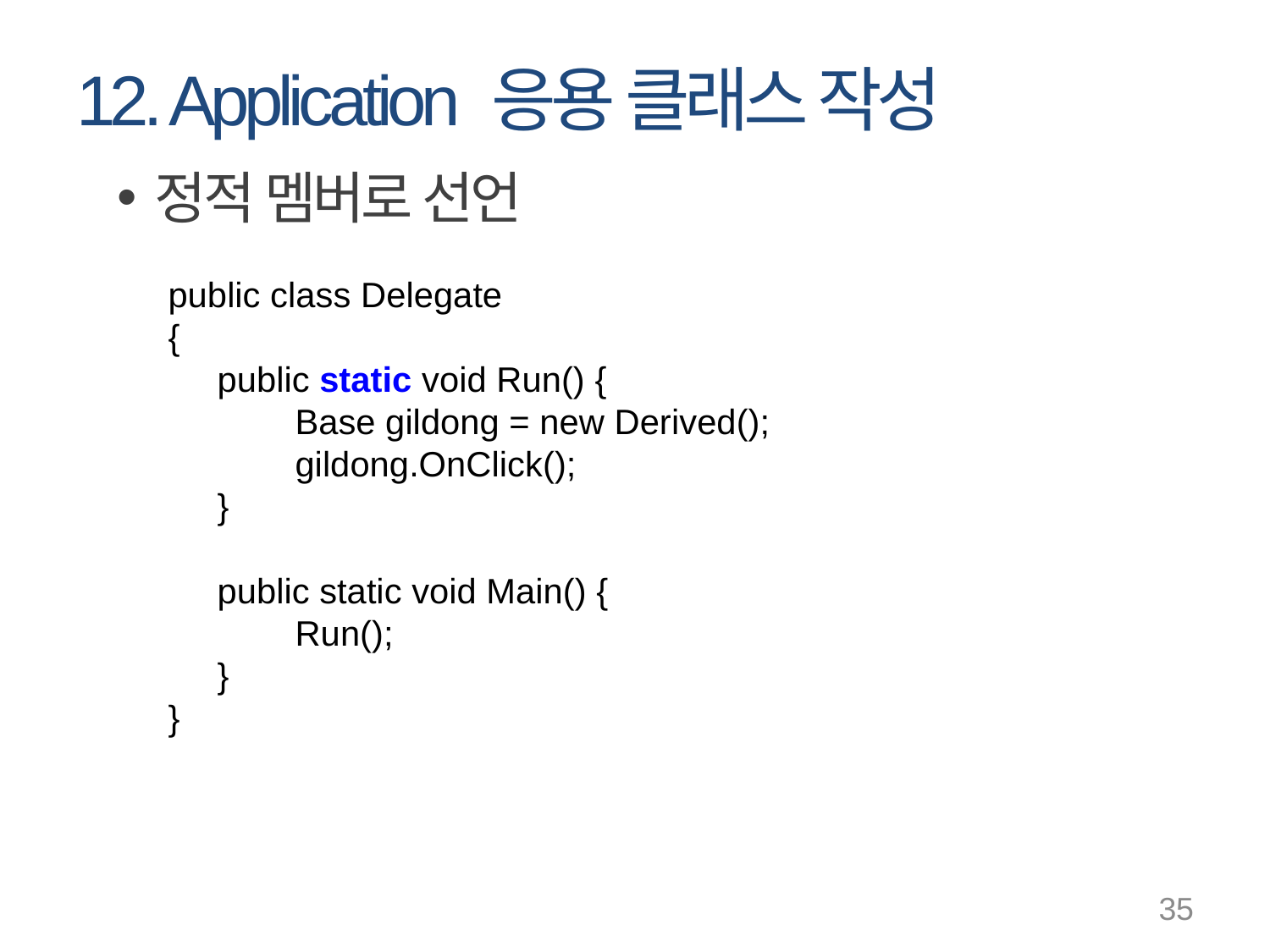

# 12. Application 응용 클래스 작성
정적 멤버로 선언
public class Delegate
{
	public static void Run() {
		Base gildong = new Derived();
		gildong.OnClick();
	}

	public static void Main() {
		Run();
	}
}
35